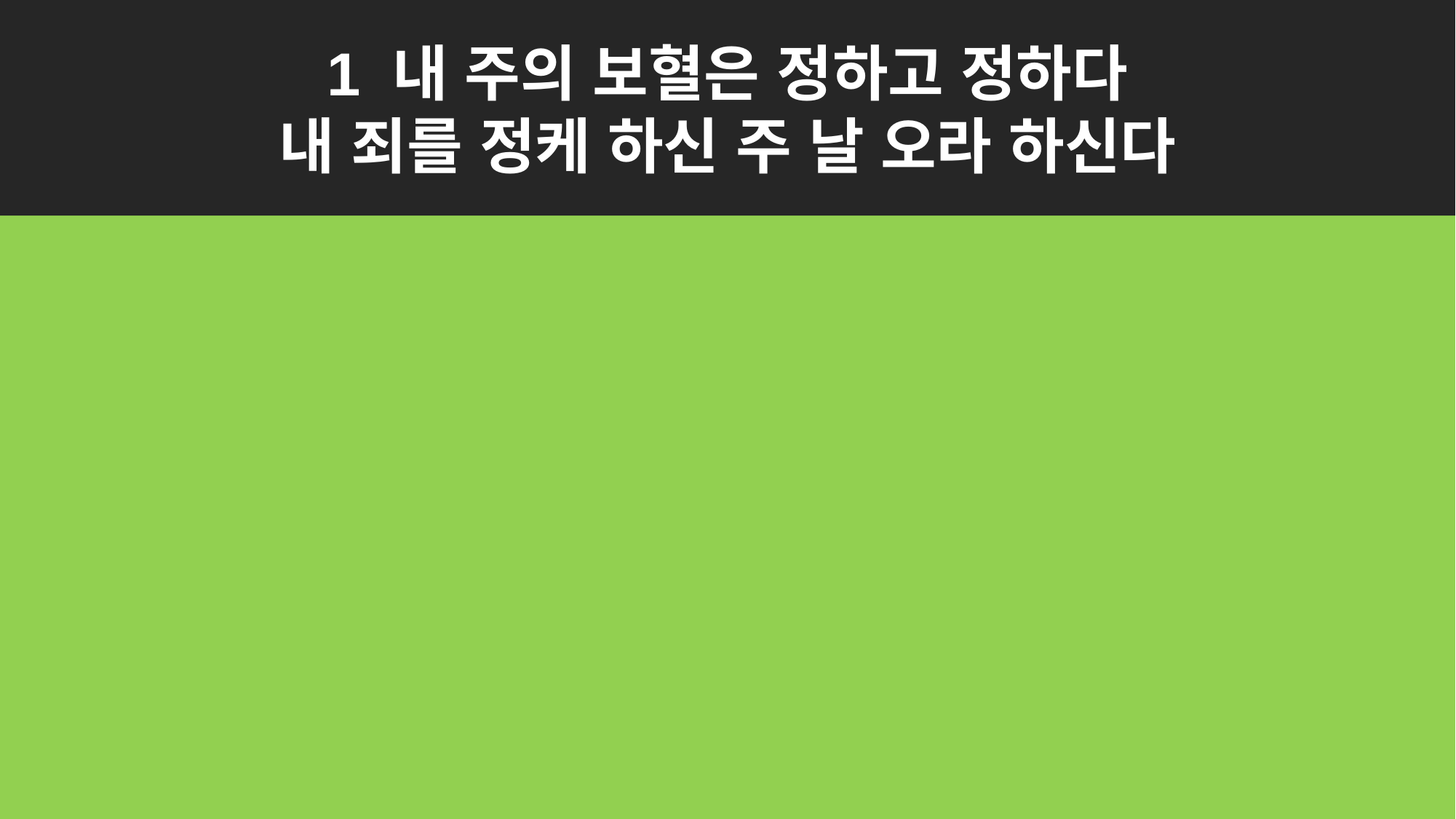

1 내 주의 보혈은 정하고 정하다
내 죄를 정케 하신 주 날 오라 하신다